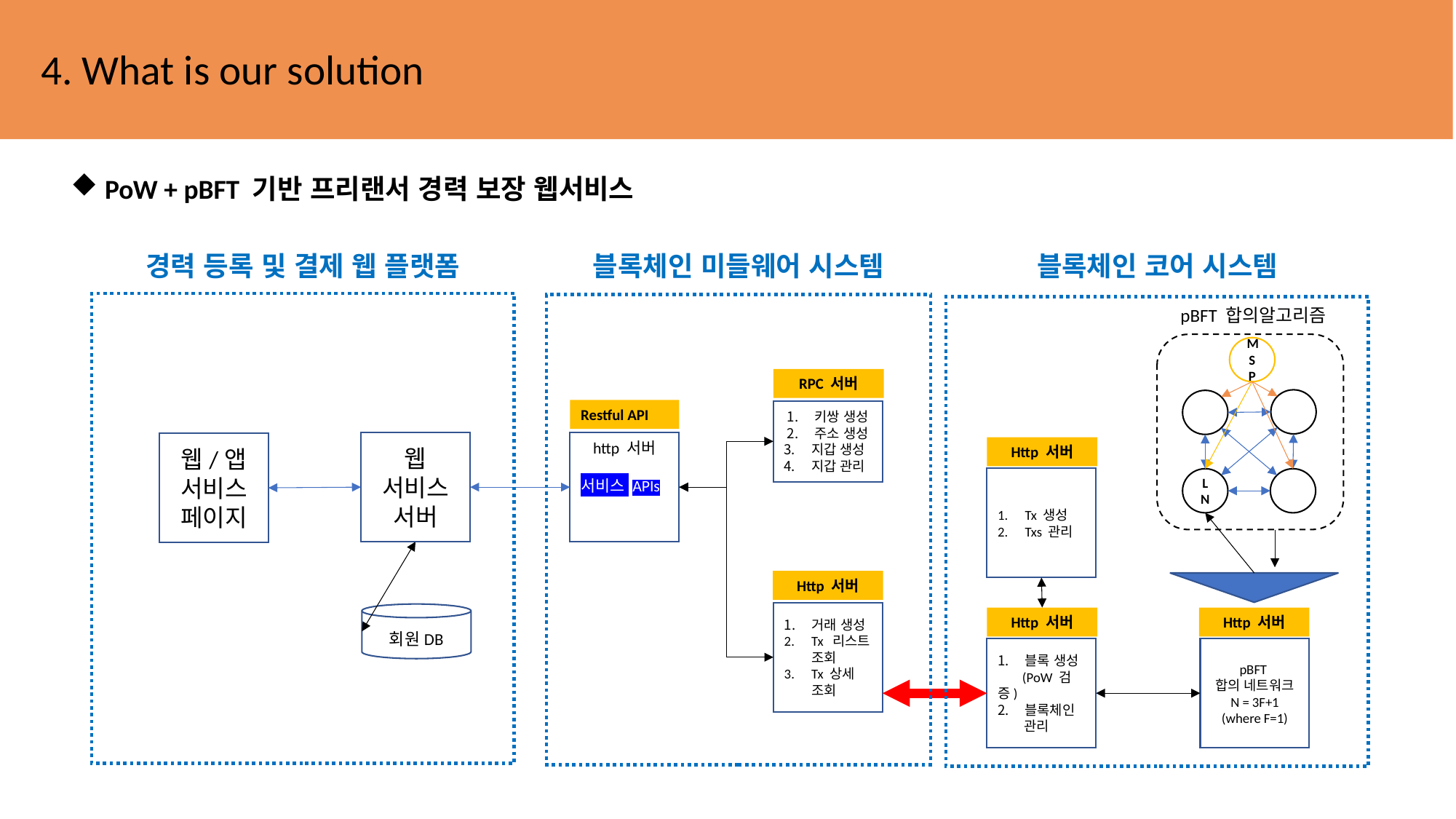

# 4. What is our solution
PoW + pBFT 기반 프리랜서 경력 보장 웹서비스
경력 등록 및 결제 웹 플랫폼
블록체인 미들웨어 시스템
블록체인 코어 시스템

pBFT 합의알고리즘

MSP
RPC 서버

Restful API
키쌍 생성
주소 생성
지갑 생성
지갑 관리
웹
서비스
서버
http 서버

서비스 APIs
웹/앱
서비스
페이지
Http 서버
Tx 생성
Txs 관리
LN

Http 서버

거래 생성
Tx  리스트 조회
Tx 상세 조회

회원DB

Http 서버
Http 서버
블록 생성
        (PoW 검증)
블록체인
      관리
pBFT
합의 네트워크
N = 3F+1
(where F=1)